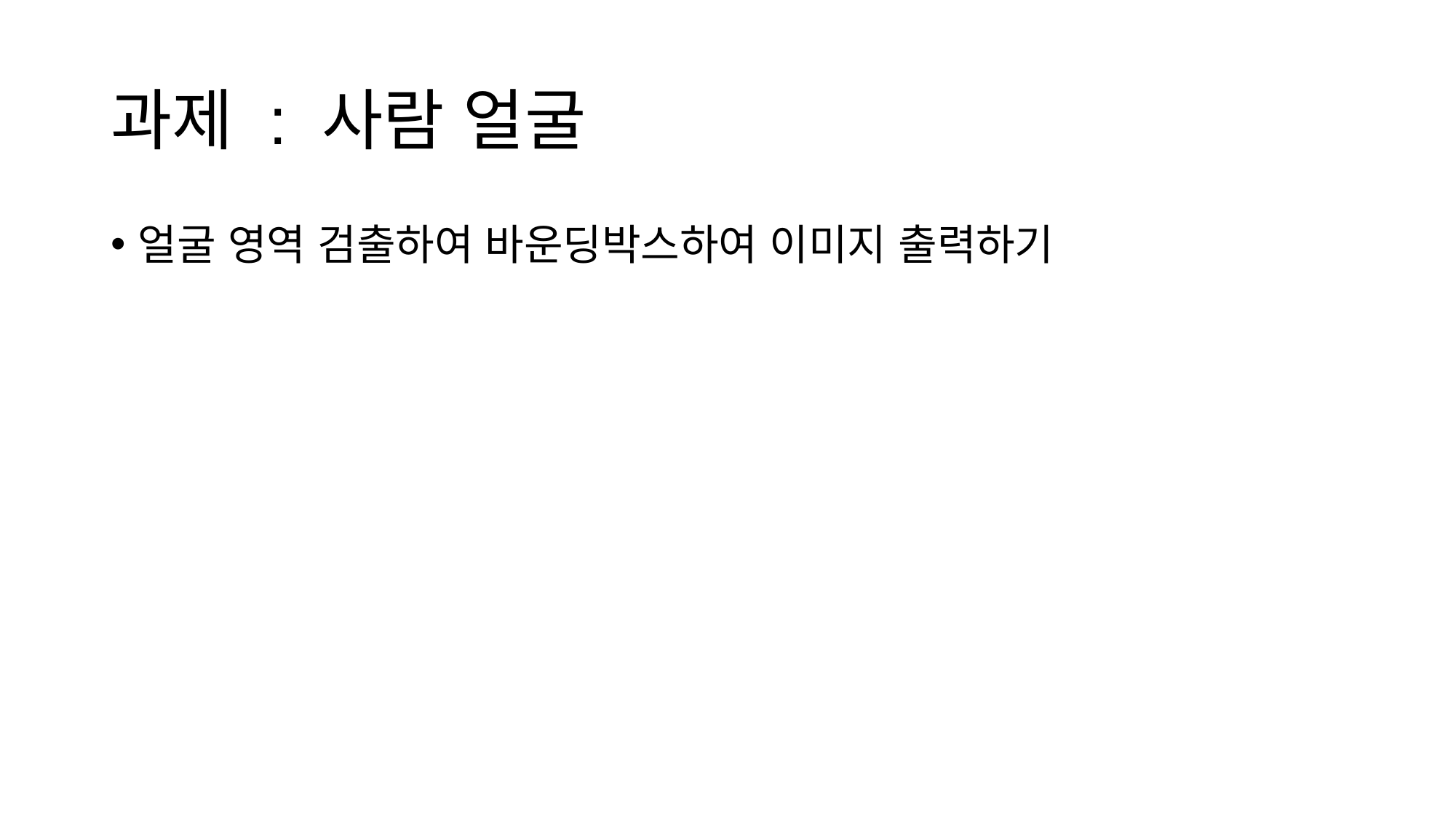

# 과제 : 사람 얼굴
얼굴 영역 검출하여 바운딩박스하여 이미지 출력하기